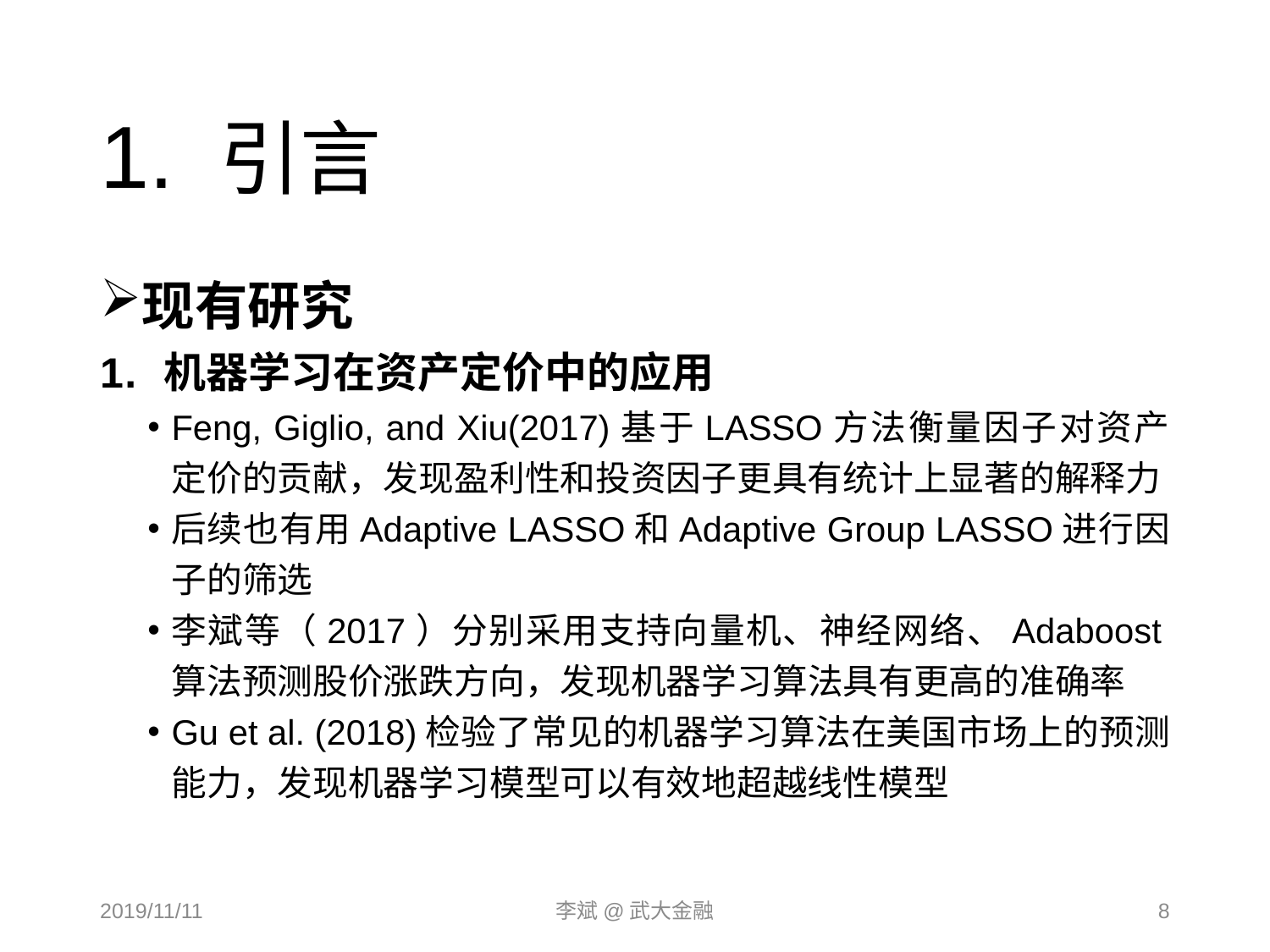

# 1. 引言
现有研究
机器学习在资产定价中的应用
Feng, Giglio, and Xiu(2017)基于LASSO方法衡量因子对资产定价的贡献，发现盈利性和投资因子更具有统计上显著的解释力
后续也有用Adaptive LASSO和Adaptive Group LASSO进行因子的筛选
李斌等（2017）分别采用支持向量机、神经网络、Adaboost算法预测股价涨跌方向，发现机器学习算法具有更高的准确率
Gu et al. (2018)检验了常见的机器学习算法在美国市场上的预测能力，发现机器学习模型可以有效地超越线性模型

2019/11/11
李斌@武大金融
8